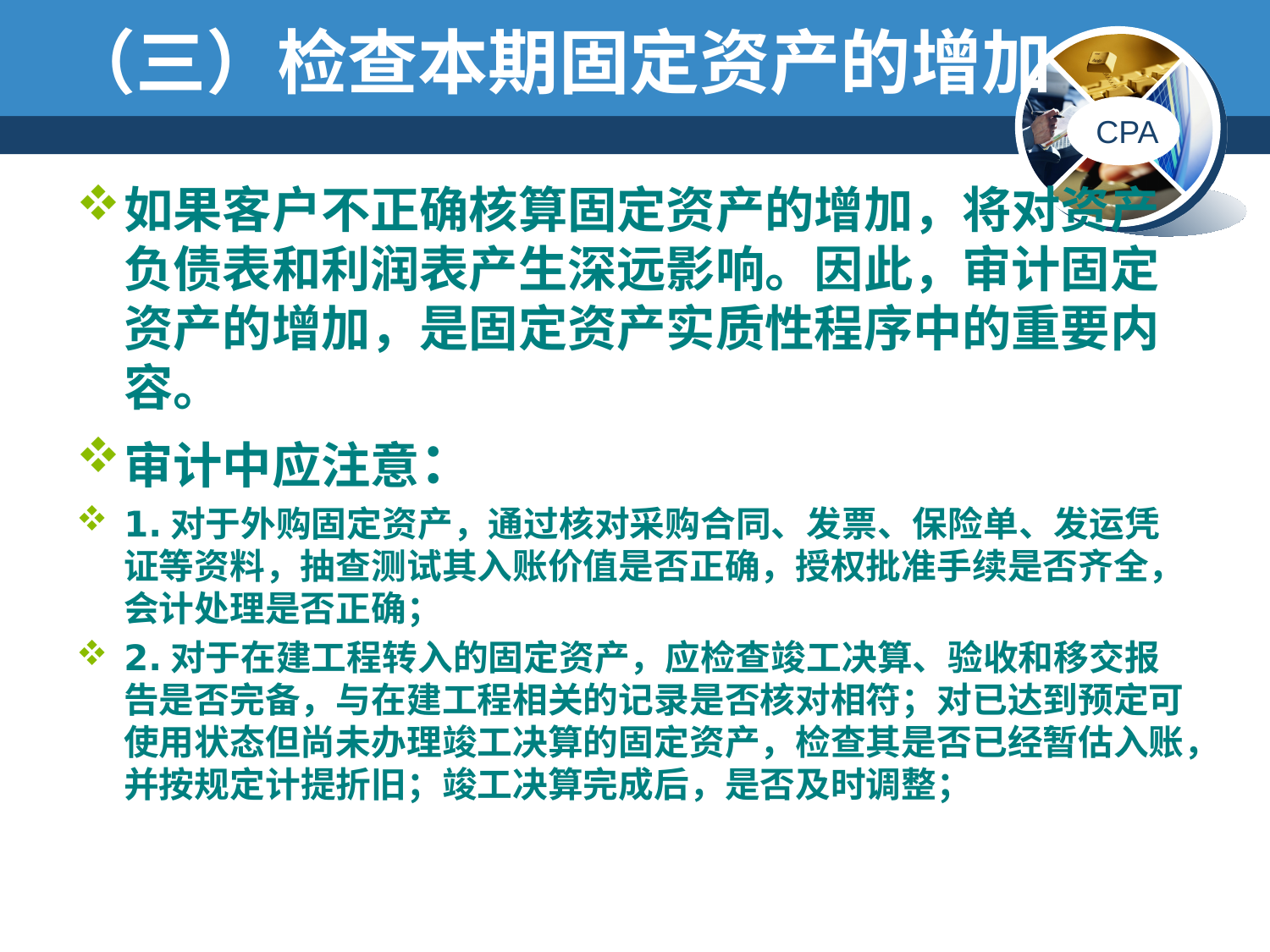

# （三）检查本期固定资产的增加
如果客户不正确核算固定资产的增加，将对资产负债表和利润表产生深远影响。因此，审计固定资产的增加，是固定资产实质性程序中的重要内容。
审计中应注意：
1.对于外购固定资产，通过核对采购合同、发票、保险单、发运凭证等资料，抽查测试其入账价值是否正确，授权批准手续是否齐全，会计处理是否正确；
2.对于在建工程转入的固定资产，应检查竣工决算、验收和移交报告是否完备，与在建工程相关的记录是否核对相符；对已达到预定可使用状态但尚未办理竣工决算的固定资产，检查其是否已经暂估入账，并按规定计提折旧；竣工决算完成后，是否及时调整；